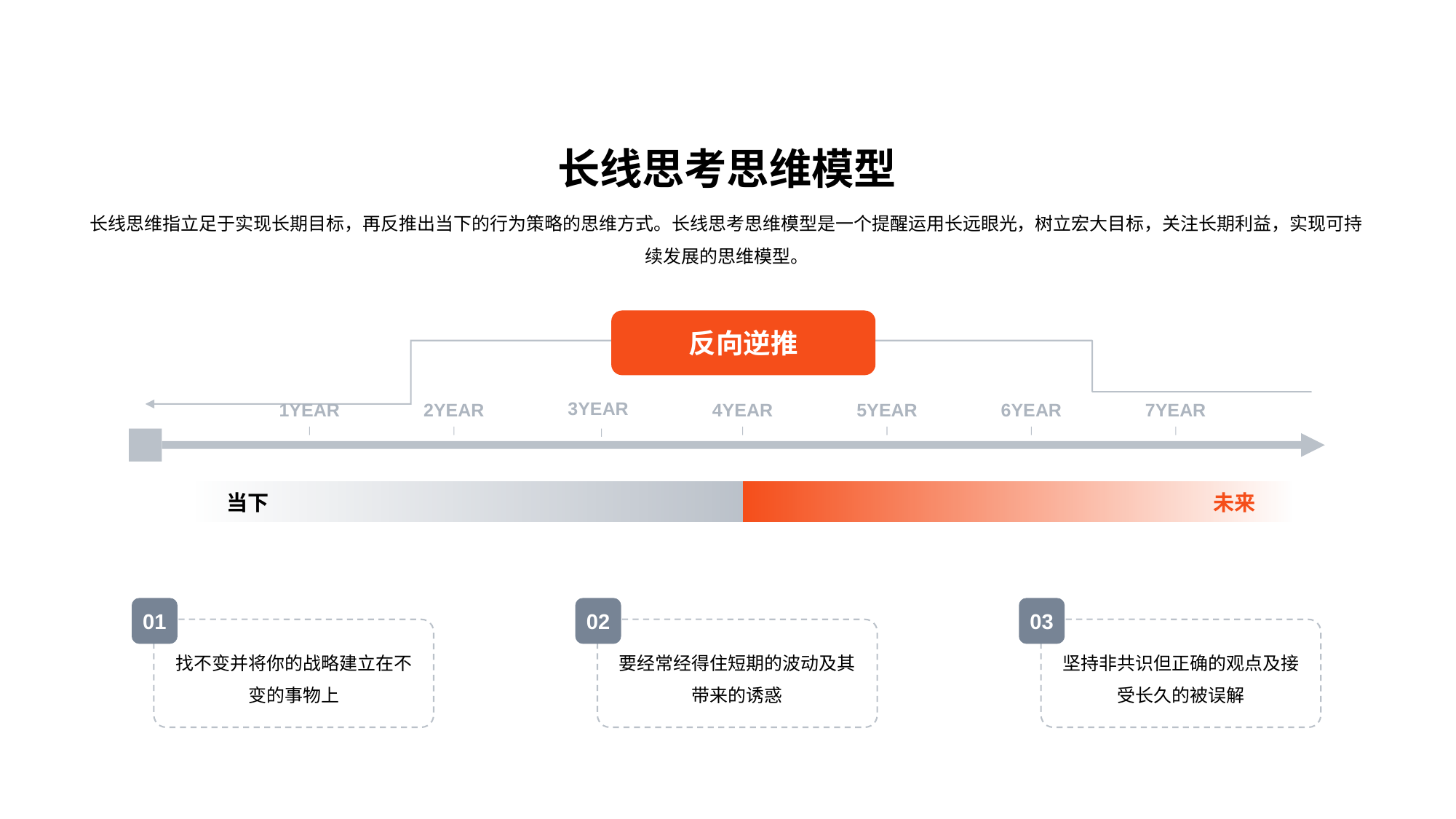

长线思考思维模型
长线思维指立足于实现长期目标，再反推出当下的行为策略的思维方式。长线思考思维模型是一个提醒运用长远眼光，树立宏大目标，关注长期利益，实现可持续发展的思维模型。
反向逆推
3YEAR
1YEAR
2YEAR
4YEAR
5YEAR
6YEAR
7YEAR

当下

未来

01
找不变并将你的战略建立在不变的事物上
02
要经常经得住短期的波动及其带来的诱惑
03
坚持非共识但正确的观点及接受长久的被误解